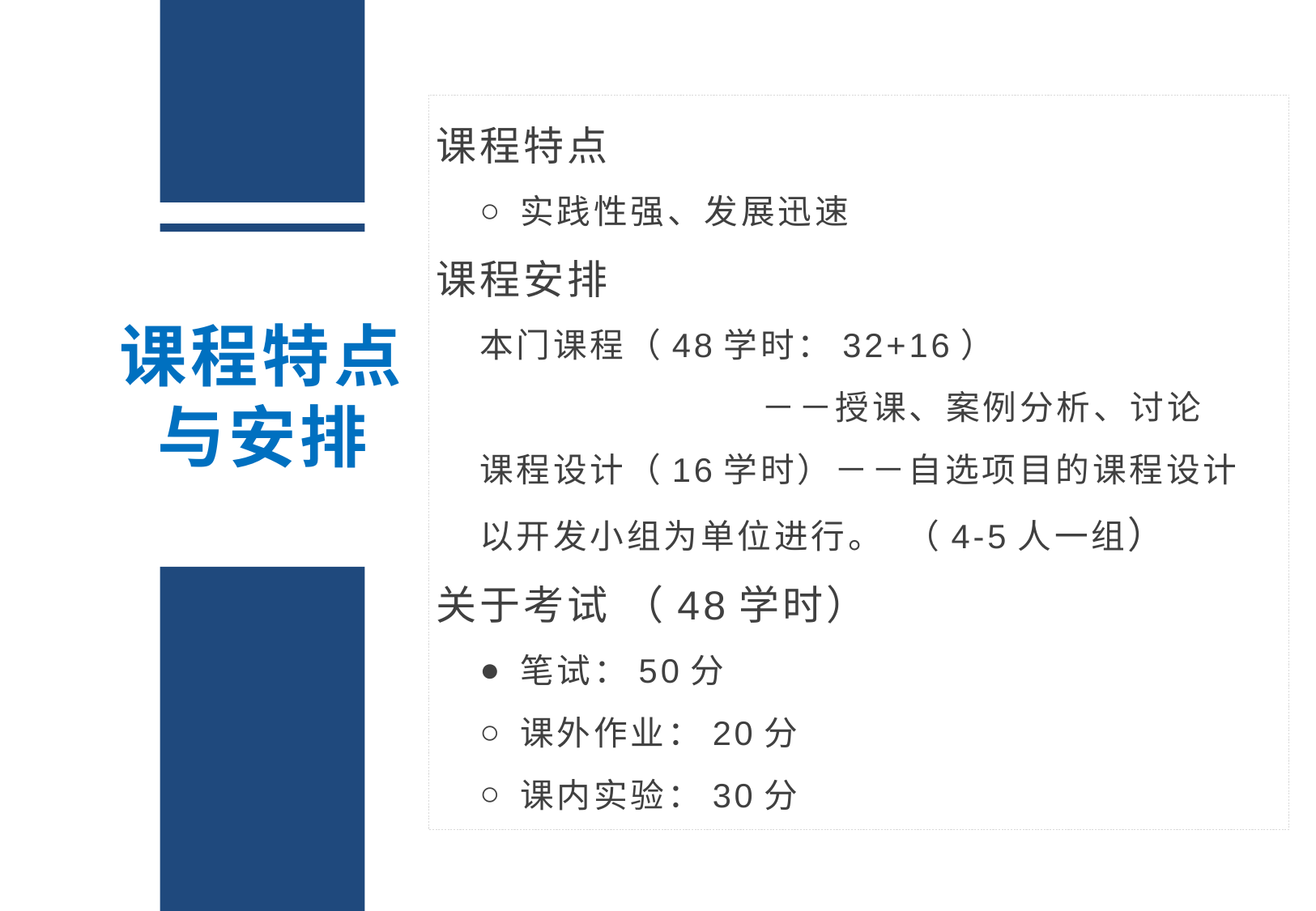

课程特点
实践性强、发展迅速
课程安排
本门课程（48学时：32+16）
                          －－授课、案例分析、讨论
课程设计（16学时）－－自选项目的课程设计
以开发小组为单位进行。  （4-5人一组）
关于考试 （48学时）
笔试：50分
课外作业：20分
课内实验：30分

课程特点与安排